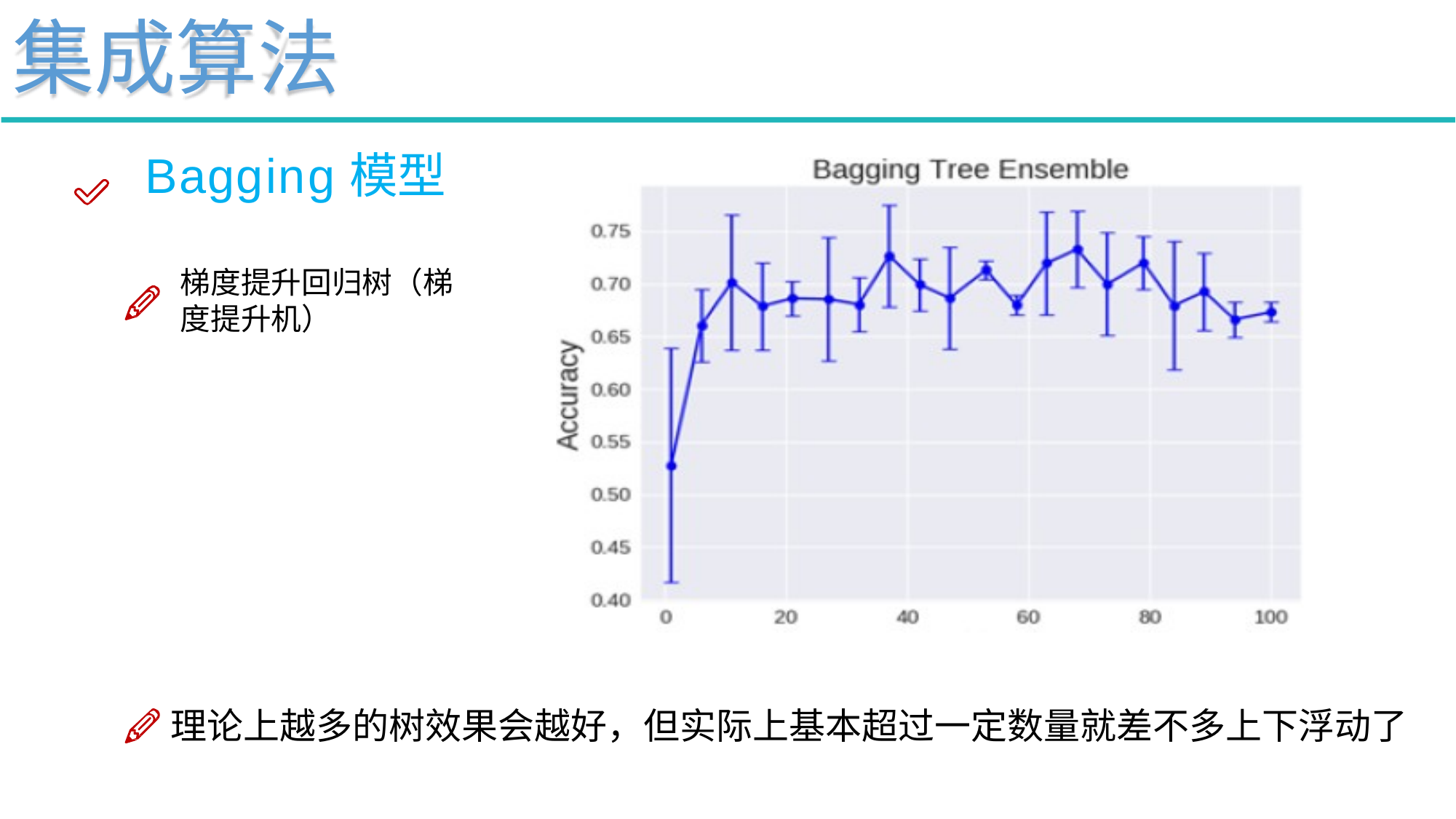

# 集成算法
Bagging模型

梯度提升回归树（梯度提升机）
理论上越多的树效果会越好，但实际上基本超过一定数量就差不多上下浮动了